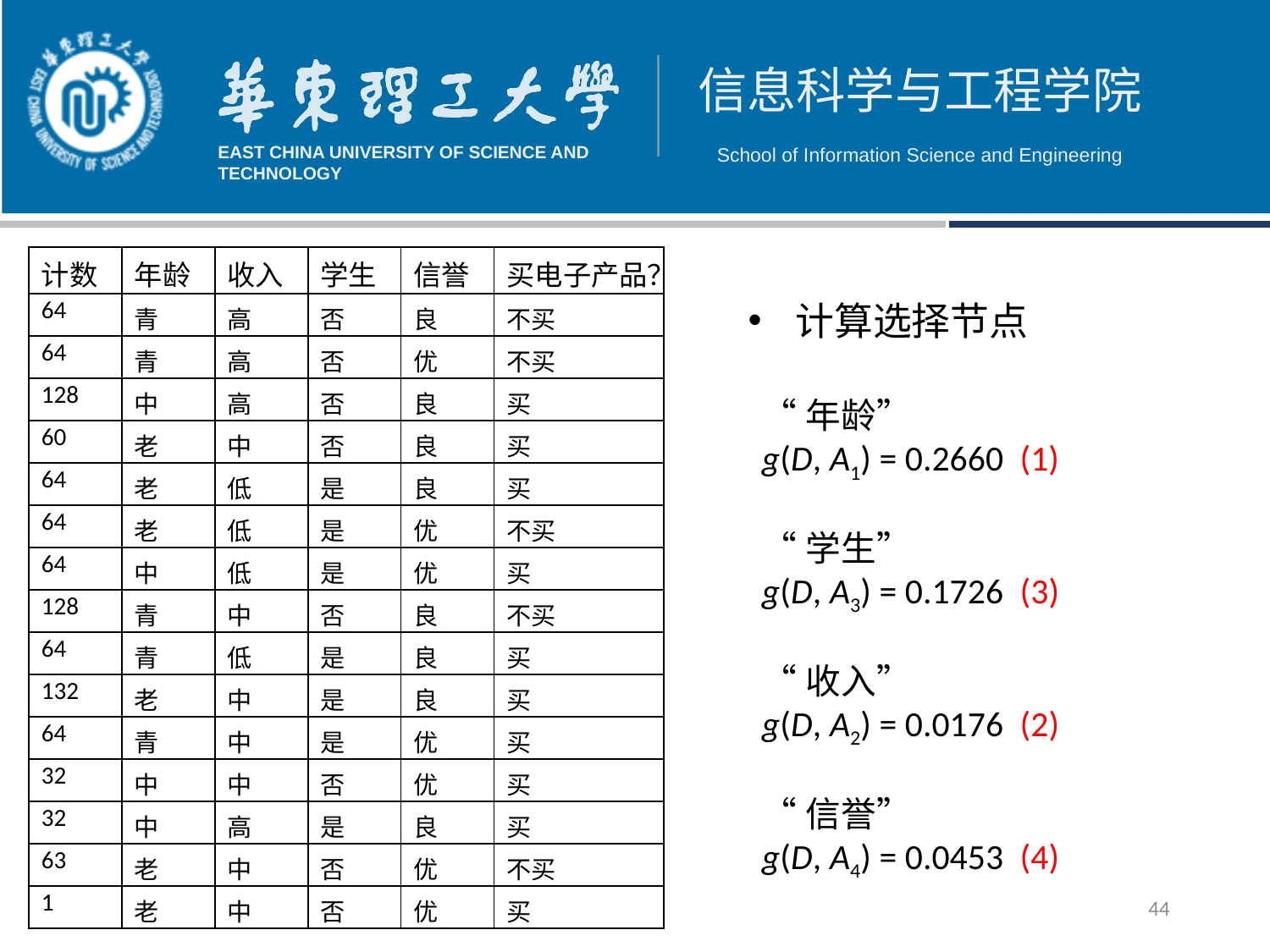

| 计数 | 年龄 | 收入 | 学生 | 信誉 | 买电子产品？ |
| --- | --- | --- | --- | --- | --- |
| 64 | 青 | 高 | 否 | 良 | 不买 |
| 64 | 青 | 高 | 否 | 优 | 不买 |
| 128 | 中 | 高 | 否 | 良 | 买 |
| 60 | 老 | 中 | 否 | 良 | 买 |
| 64 | 老 | 低 | 是 | 良 | 买 |
| 64 | 老 | 低 | 是 | 优 | 不买 |
| 64 | 中 | 低 | 是 | 优 | 买 |
| 128 | 青 | 中 | 否 | 良 | 不买 |
| 64 | 青 | 低 | 是 | 良 | 买 |
| 132 | 老 | 中 | 是 | 良 | 买 |
| 64 | 青 | 中 | 是 | 优 | 买 |
| 32 | 中 | 中 | 否 | 优 | 买 |
| 32 | 中 | 高 | 是 | 良 | 买 |
| 63 | 老 | 中 | 否 | 优 | 不买 |
| 1 | 老 | 中 | 否 | 优 | 买 |
计算选择节点
“年龄”
g(D, A1) = 0.2660  (1)

“学生”
g(D, A3) = 0.1726  (3)

“收入”
g(D, A2) = 0.0176  (2)

“信誉”
g(D, A4) = 0.0453  (4)
44